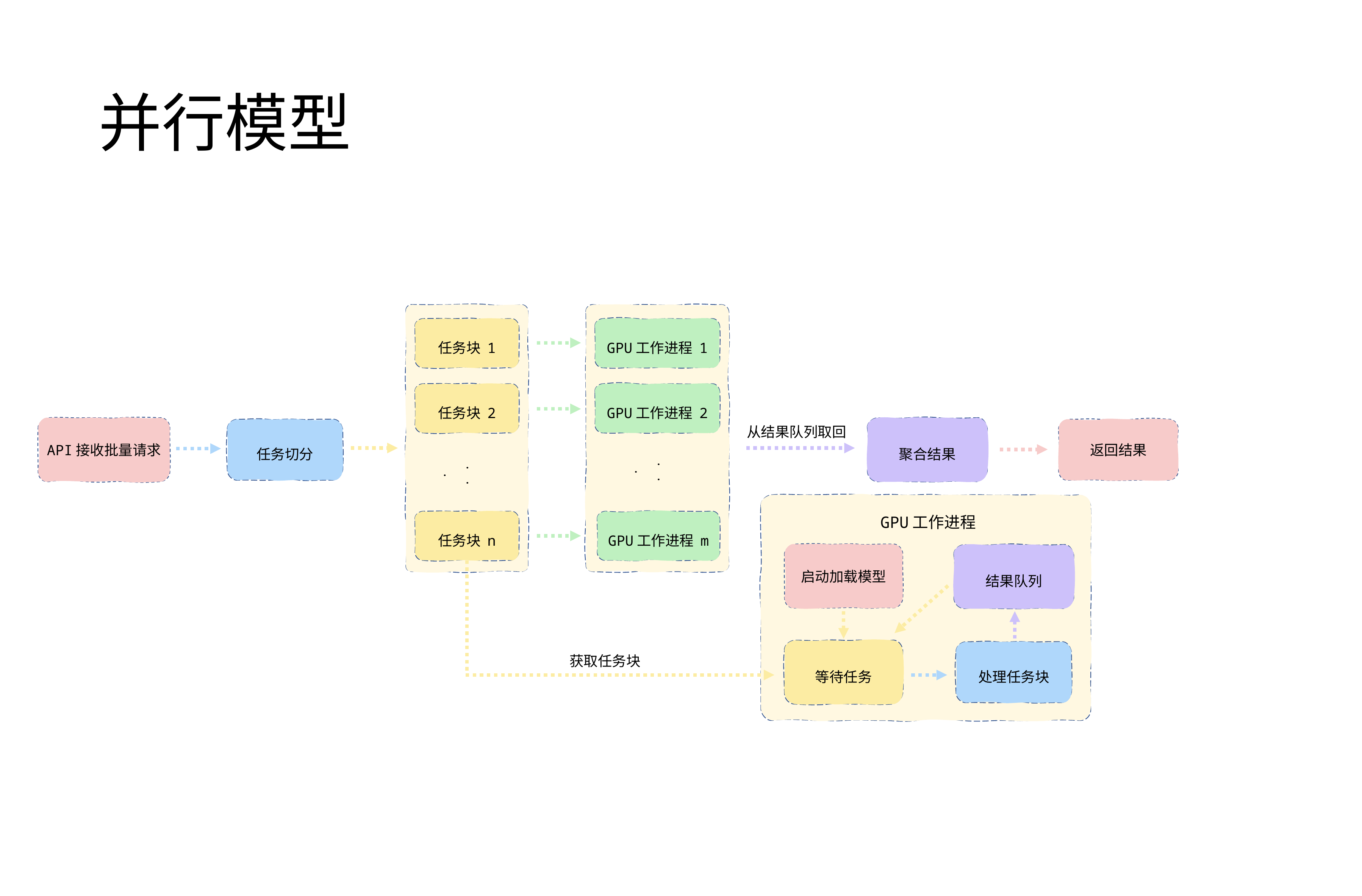

并行模型

任务块 1
GPU工作进程 1
GPU工作进程 2
任务块 2
聚合结果
API接收批量请求
任务切分
返回结果
从结果队列取回
. . .
. . .

GPU工作进程
任务块 n
GPU工作进程 m
启动加载模型
结果队列
等待任务
处理任务块
获取任务块